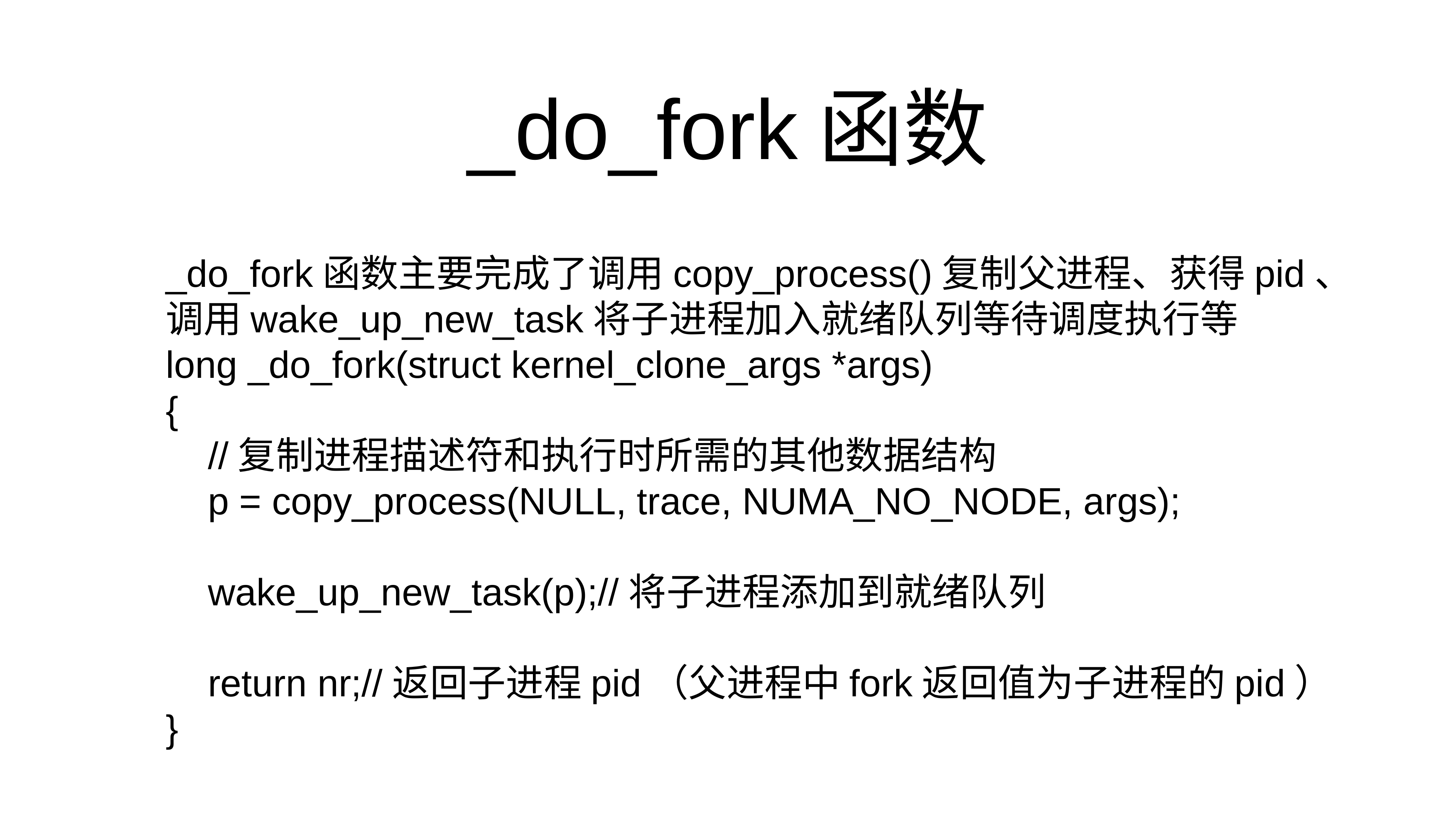

# _do_fork函数
_do_fork函数主要完成了调用copy_process()复制父进程、获得pid、调用wake_up_new_task将子进程加入就绪队列等待调度执行等
long _do_fork(struct kernel_clone_args *args)
{
    //复制进程描述符和执行时所需的其他数据结构
    p = copy_process(NULL, trace, NUMA_NO_NODE, args);

    wake_up_new_task(p);//将子进程添加到就绪队列

    return nr;//返回子进程pid（父进程中fork返回值为子进程的pid）
}